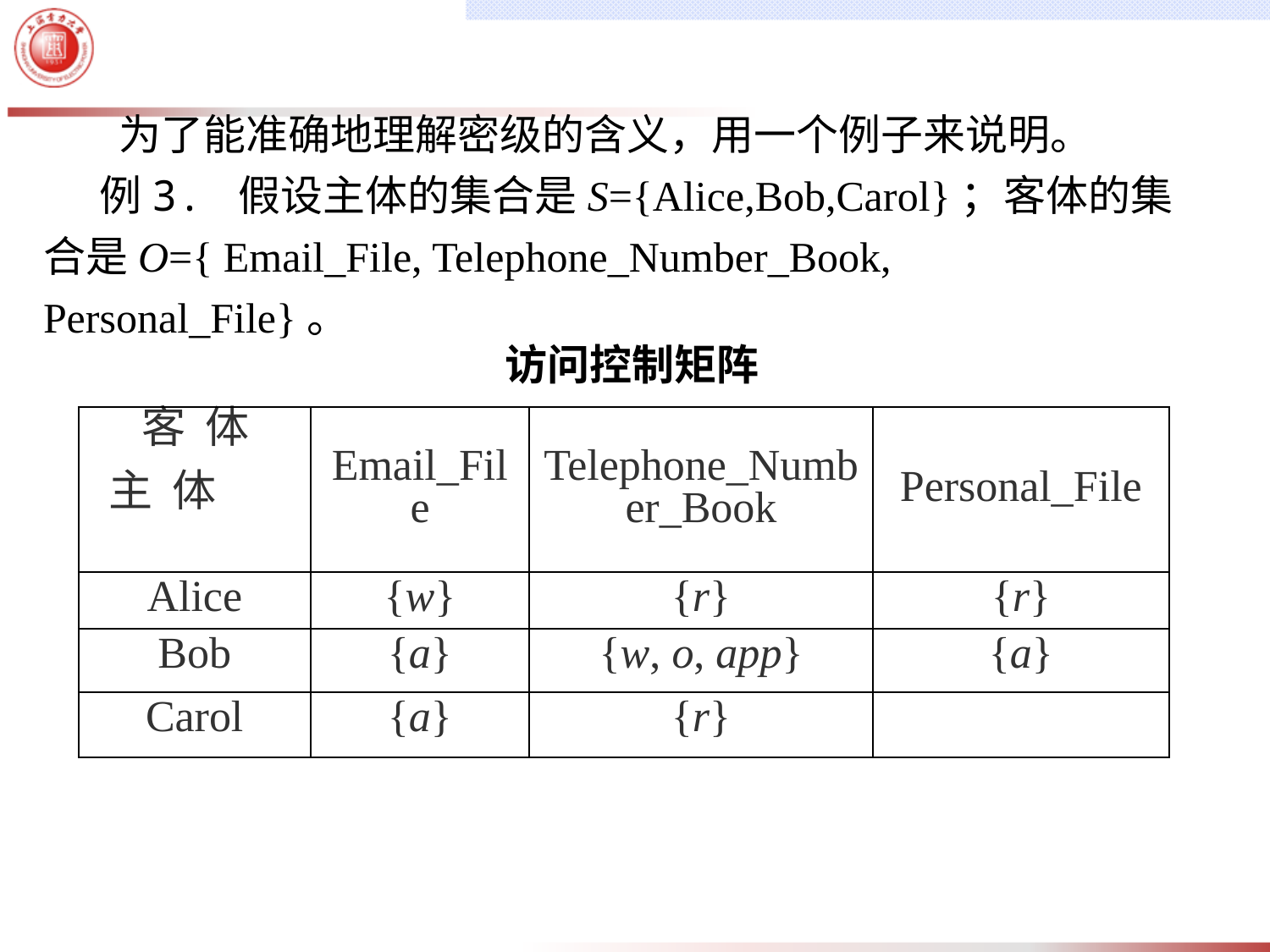

为了能准确地理解密级的含义，用一个例子来说明。
   例3. 假设主体的集合是S={Alice,Bob,Carol}；客体的集合是O={ Email_File, Telephone_Number_Book, Personal_File}。

访问控制矩阵

| 客 体 主 体 | Email\_File | Telephone\_Number\_Book | Personal\_File |
| --- | --- | --- | --- |
| Alice | {w} | {r} | {r} |
| Bob | {a} | {w, o, app} | {a} |
| Carol | {a} | {r} |  |